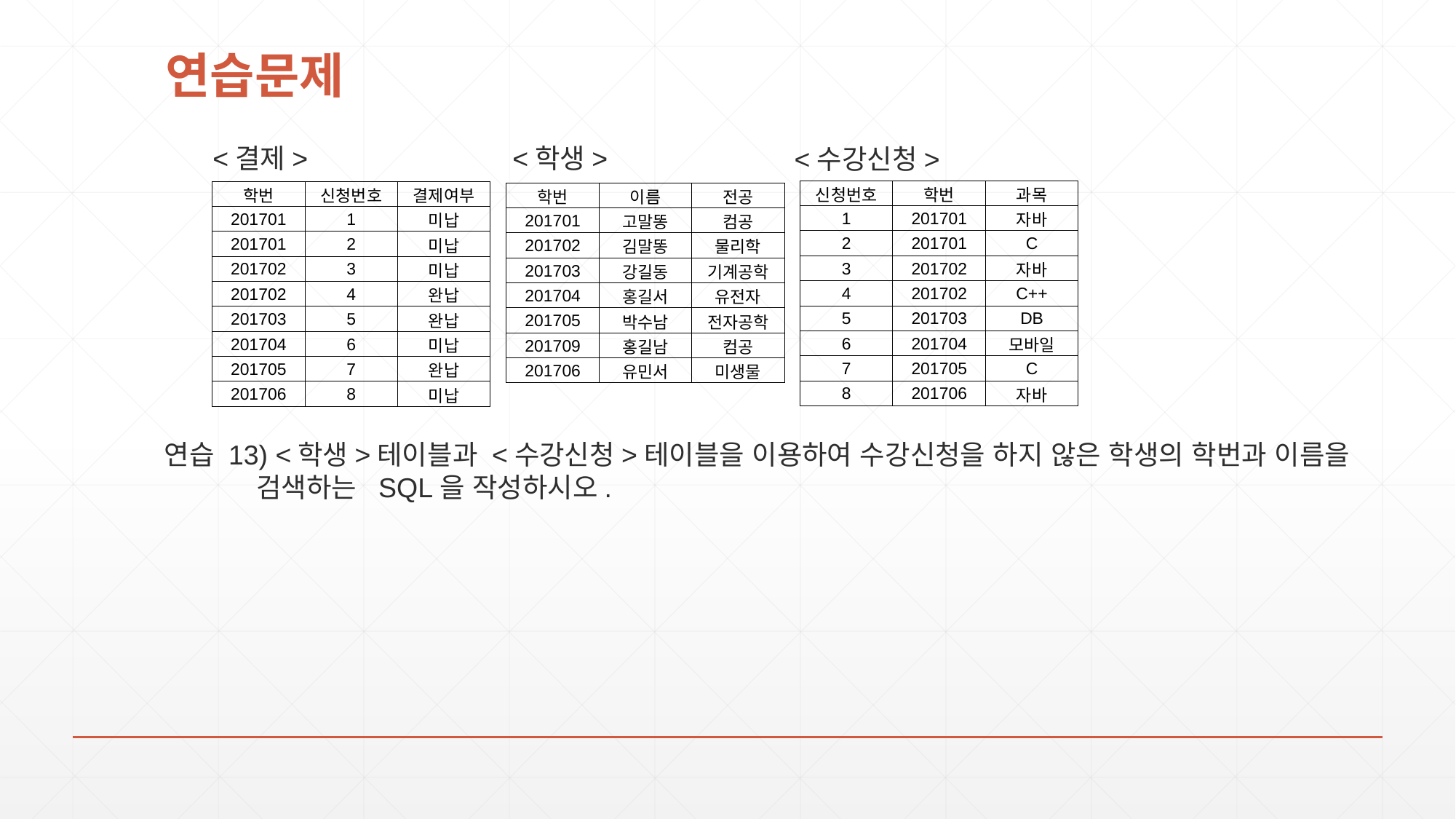

# 연습문제
<결제>
<학생>
<수강신청>
| 신청번호 | 학번 | 과목 |
| --- | --- | --- |
| 1 | 201701 | 자바 |
| 2 | 201701 | C |
| 3 | 201702 | 자바 |
| 4 | 201702 | C++ |
| 5 | 201703 | DB |
| 6 | 201704 | 모바일 |
| 7 | 201705 | C |
| 8 | 201706 | 자바 |
| 학번 | 신청번호 | 결제여부 |
| --- | --- | --- |
| 201701 | 1 | 미납 |
| 201701 | 2 | 미납 |
| 201702 | 3 | 미납 |
| 201702 | 4 | 완납 |
| 201703 | 5 | 완납 |
| 201704 | 6 | 미납 |
| 201705 | 7 | 완납 |
| 201706 | 8 | 미납 |
| 학번 | 이름 | 전공 |
| --- | --- | --- |
| 201701 | 고말똥 | 컴공 |
| 201702 | 김말똥 | 물리학 |
| 201703 | 강길동 | 기계공학 |
| 201704 | 홍길서 | 유전자 |
| 201705 | 박수남 | 전자공학 |
| 201709 | 홍길남 | 컴공 |
| 201706 | 유민서 | 미생물 |
연습 13) <학생>테이블과 <수강신청>테이블을 이용하여 수강신청을 하지 않은 학생의 학번과 이름을 검색하는  SQL을 작성하시오.